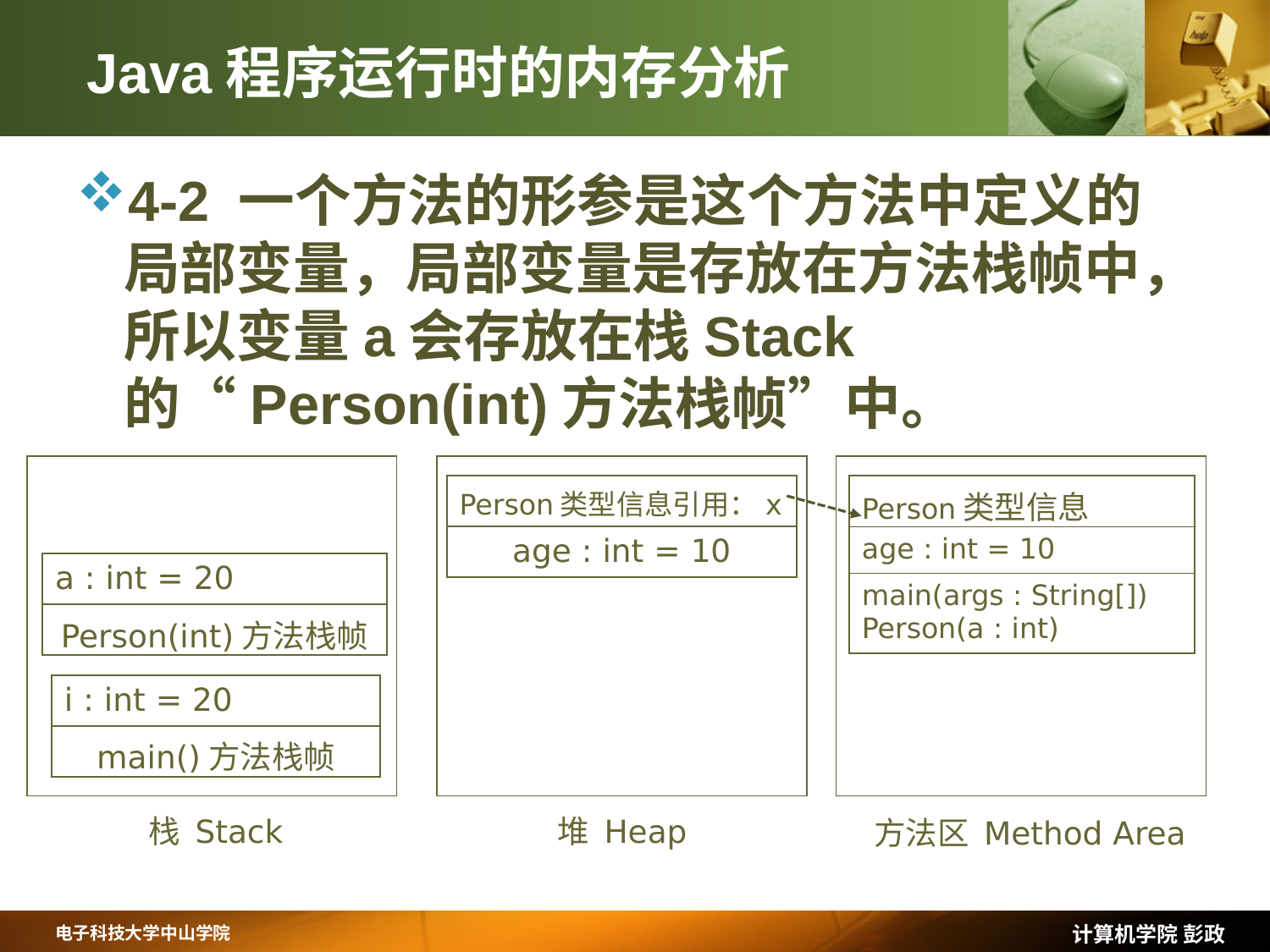

# Java程序运行时的内存分析
4-2 一个方法的形参是这个方法中定义的局部变量，局部变量是存放在方法栈帧中，所以变量a会存放在栈Stack的“Person(int)方法栈帧”中。
|  |
| --- |
|  |
| --- |
|  |
| --- |
| Person类型信息引用：x |
| --- |
| age : int = 10 |
| Person类型信息 |
| --- |
| age : int = 10 |
| main(args : String[]) Person(a : int) |
| a : int = 20 |
| --- |
| Person(int)方法栈帧 |
| i : int = 20 |
| --- |
| main()方法栈帧 |
栈 Stack
堆 Heap
方法区 Method Area
计算机学院 彭政
电子科技大学中山学院